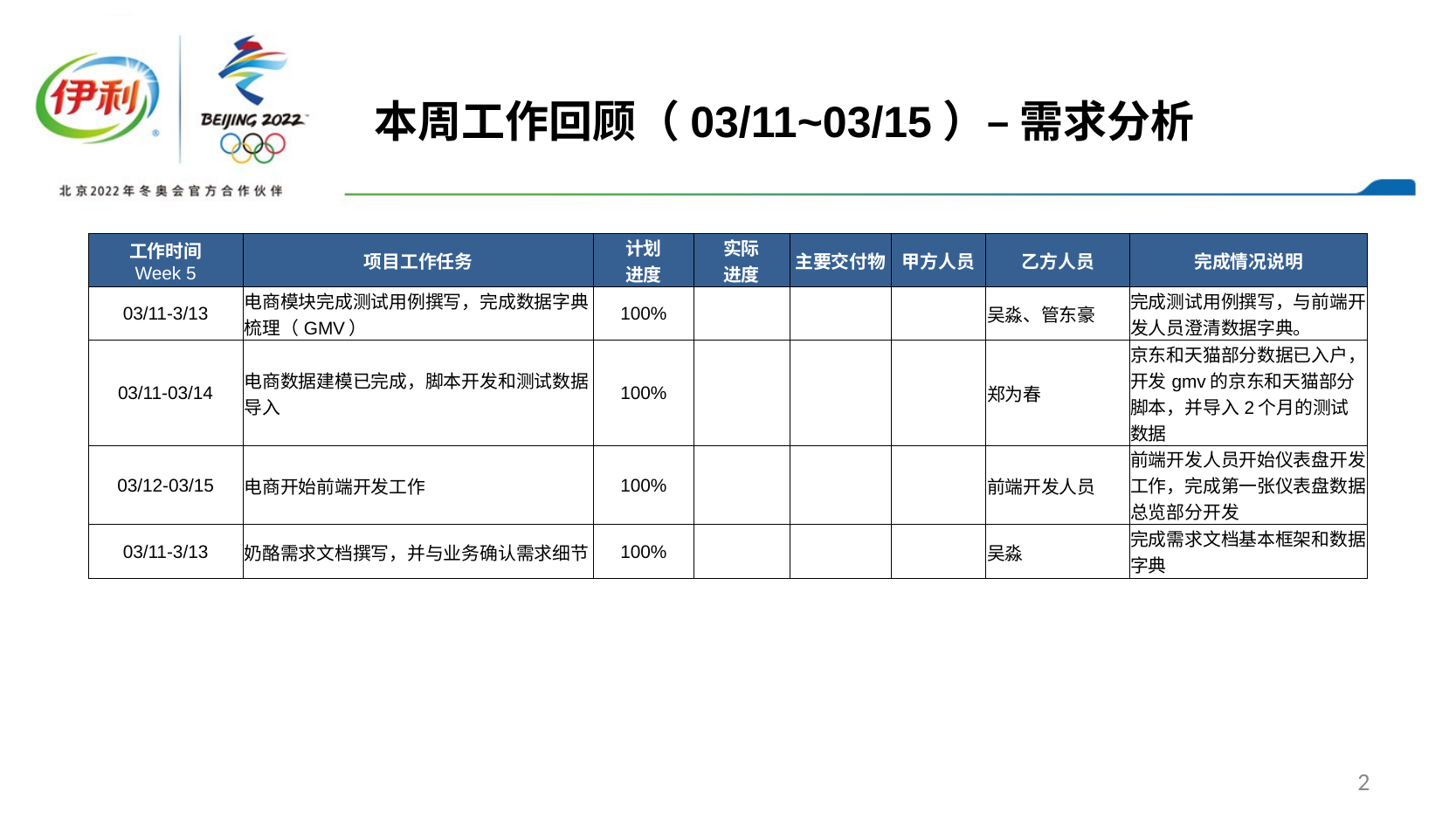

本周工作回顾（03/11~03/15）– 需求分析
| 工作时间 Week 5 | 项目工作任务 | 计划 进度 | 实际 进度 | 主要交付物 | 甲方人员 | 乙方人员 | 完成情况说明 |
| --- | --- | --- | --- | --- | --- | --- | --- |
| 03/11-3/13 | 电商模块完成测试用例撰写，完成数据字典梳理（GMV） | 100% |  |  |  | 吴淼、管东豪 | 完成测试用例撰写，与前端开发人员澄清数据字典。 |
| 03/11-03/14 | 电商数据建模已完成，脚本开发和测试数据导入 | 100% |  |  |  | 郑为春 | 京东和天猫部分数据已入户，开发gmv的京东和天猫部分脚本，并导入2个月的测试数据 |
| 03/12-03/15 | 电商开始前端开发工作 | 100% |  |  |  | 前端开发人员 | 前端开发人员开始仪表盘开发工作，完成第一张仪表盘数据总览部分开发 |
| 03/11-3/13 | 奶酪需求文档撰写，并与业务确认需求细节 | 100% |  |  |  | 吴淼 | 完成需求文档基本框架和数据字典 |
2